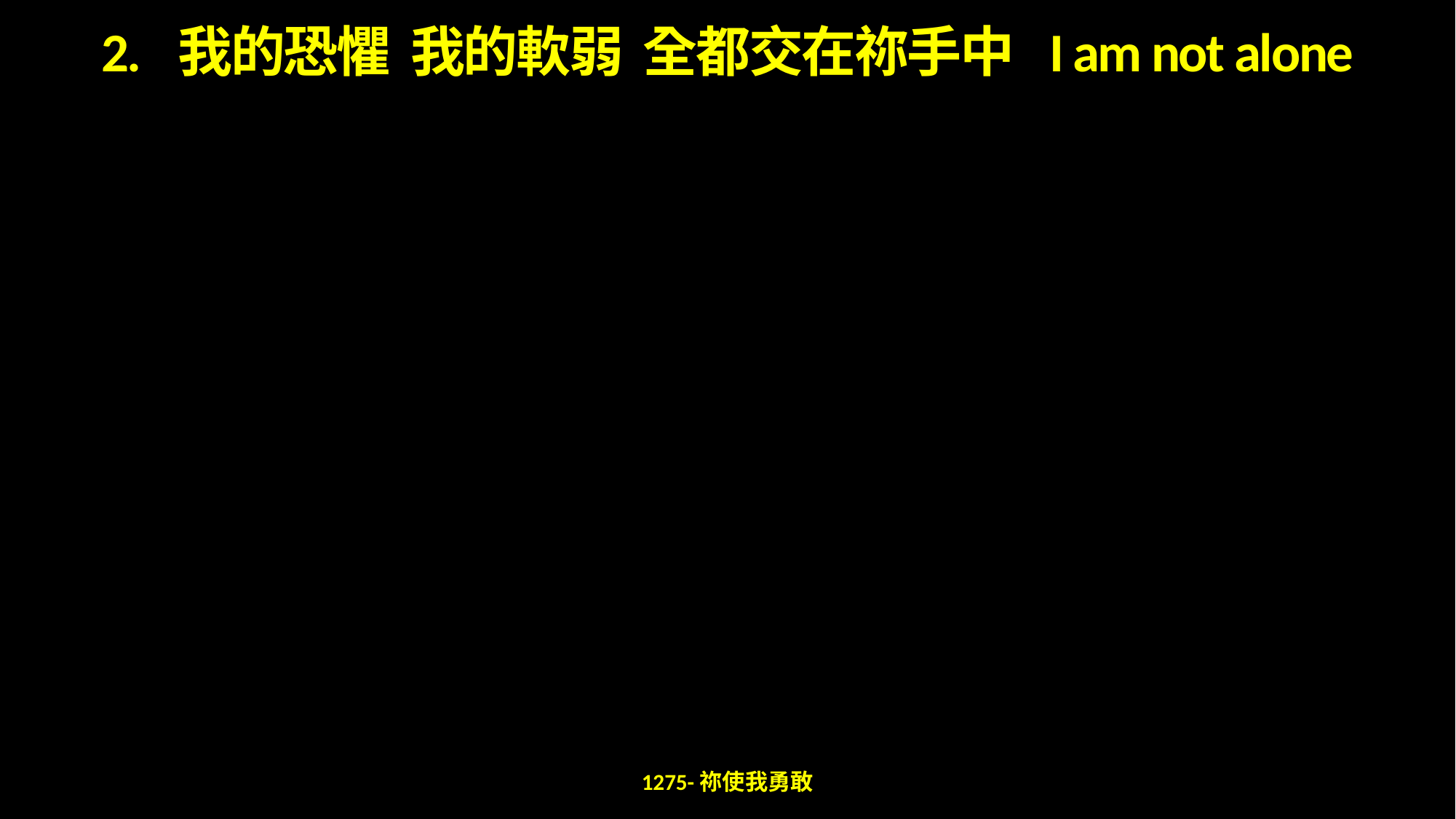

2.  我的恐懼  我的軟弱  全都交在祢手中  I am not alone
1275-祢使我勇敢